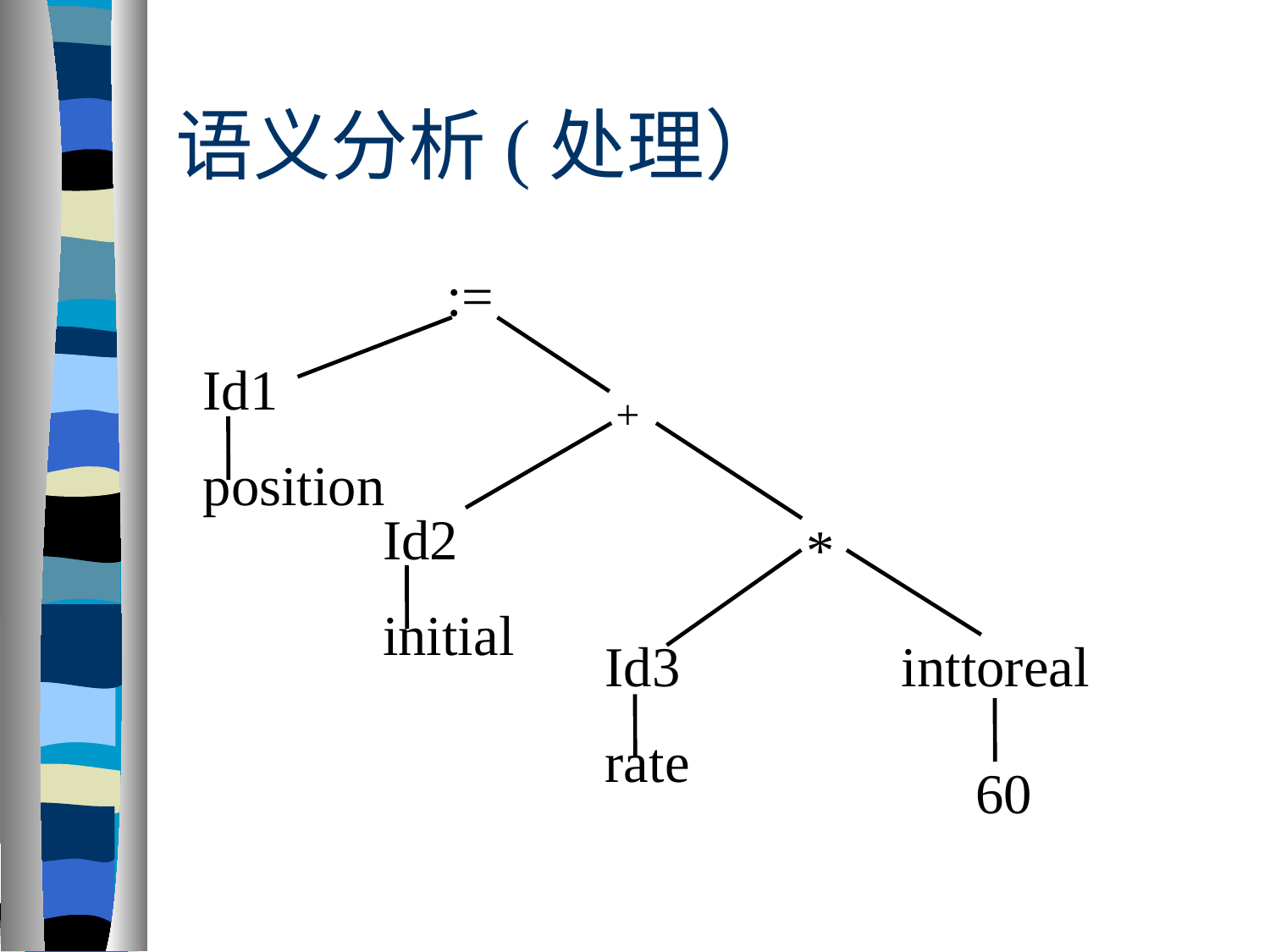

# 语义分析(处理）
:=

Id1
position
+

Id2
initial
*

Id3
rate
inttoreal

60